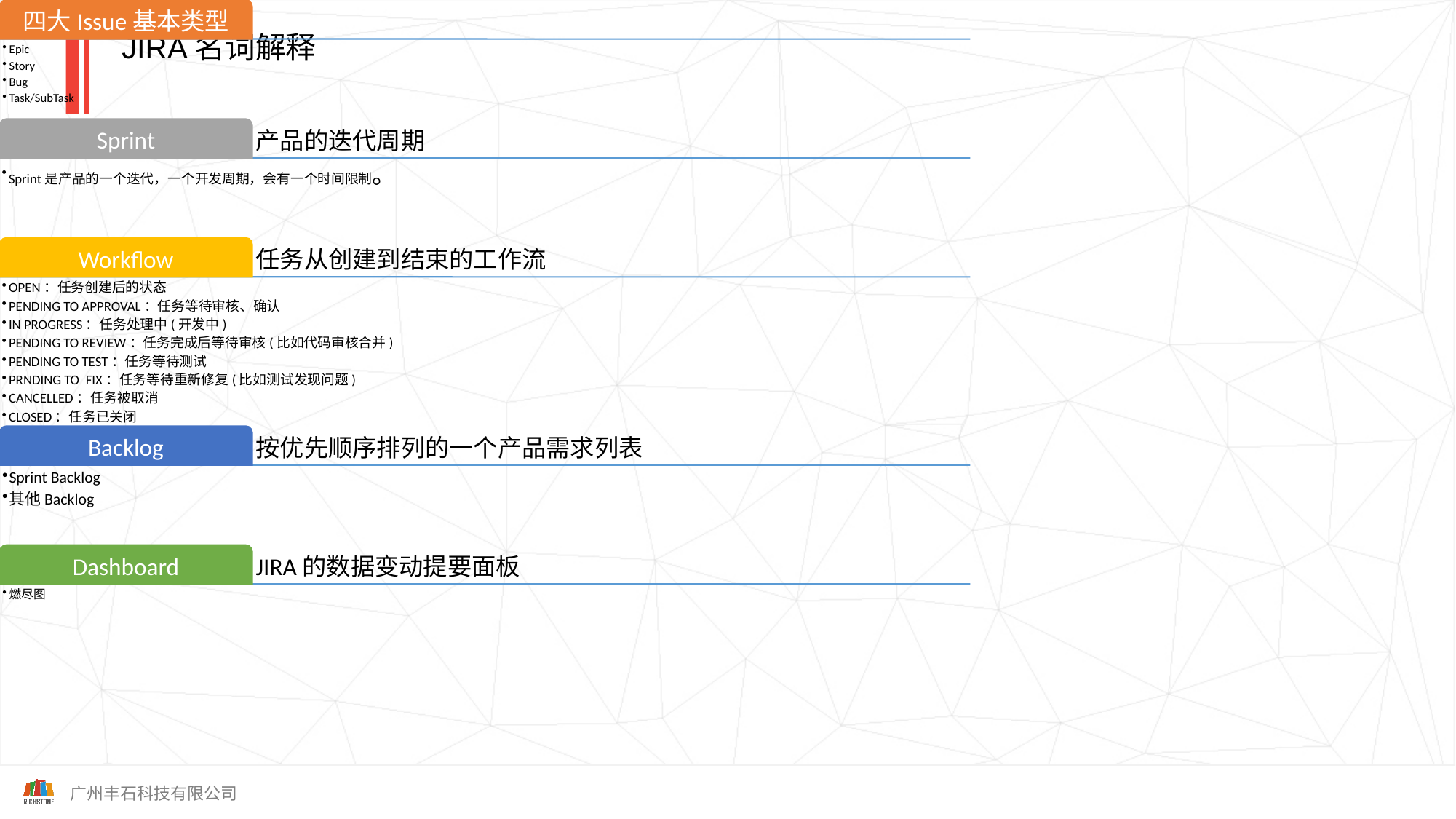

JIRA名词解释

四大Issue基本类型
Epic
Story
Bug
Task/SubTask
产品的迭代周期
Sprint
Sprint是产品的一个迭代，一个开发周期，会有一个时间限制。
任务从创建到结束的工作流
Workflow
OPEN：任务创建后的状态
PENDING TO APPROVAL：任务等待审核、确认
IN PROGRESS：任务处理中(开发中)
PENDING TO REVIEW：任务完成后等待审核(比如代码审核合并)
PENDING TO TEST：任务等待测试
PRNDING TO  FIX：任务等待重新修复(比如测试发现问题)
CANCELLED：任务被取消
CLOSED：任务已关闭
按优先顺序排列的一个产品需求列表
Backlog
Sprint Backlog
其他Backlog
JIRA的数据变动提要面板
Dashboard
燃尽图